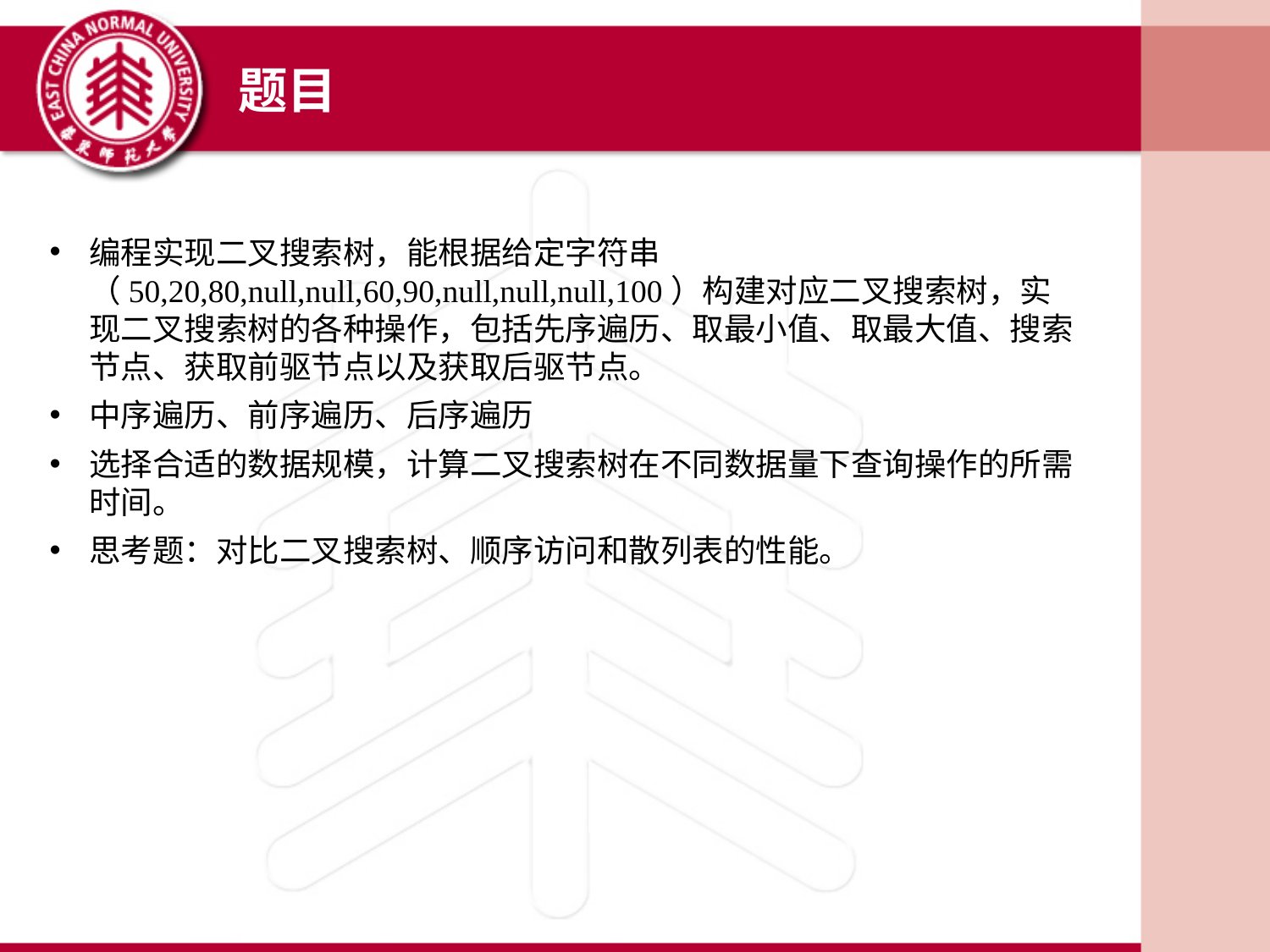

题目
编程实现二叉搜索树，能根据给定字符串（50,20,80,null,null,60,90,null,null,null,100）构建对应二叉搜索树，实现二叉搜索树的各种操作，包括先序遍历、取最小值、取最大值、搜索节点、获取前驱节点以及获取后驱节点。
中序遍历、前序遍历、后序遍历
选择合适的数据规模，计算二叉搜索树在不同数据量下查询操作的所需时间。
思考题：对比二叉搜索树、顺序访问和散列表的性能。